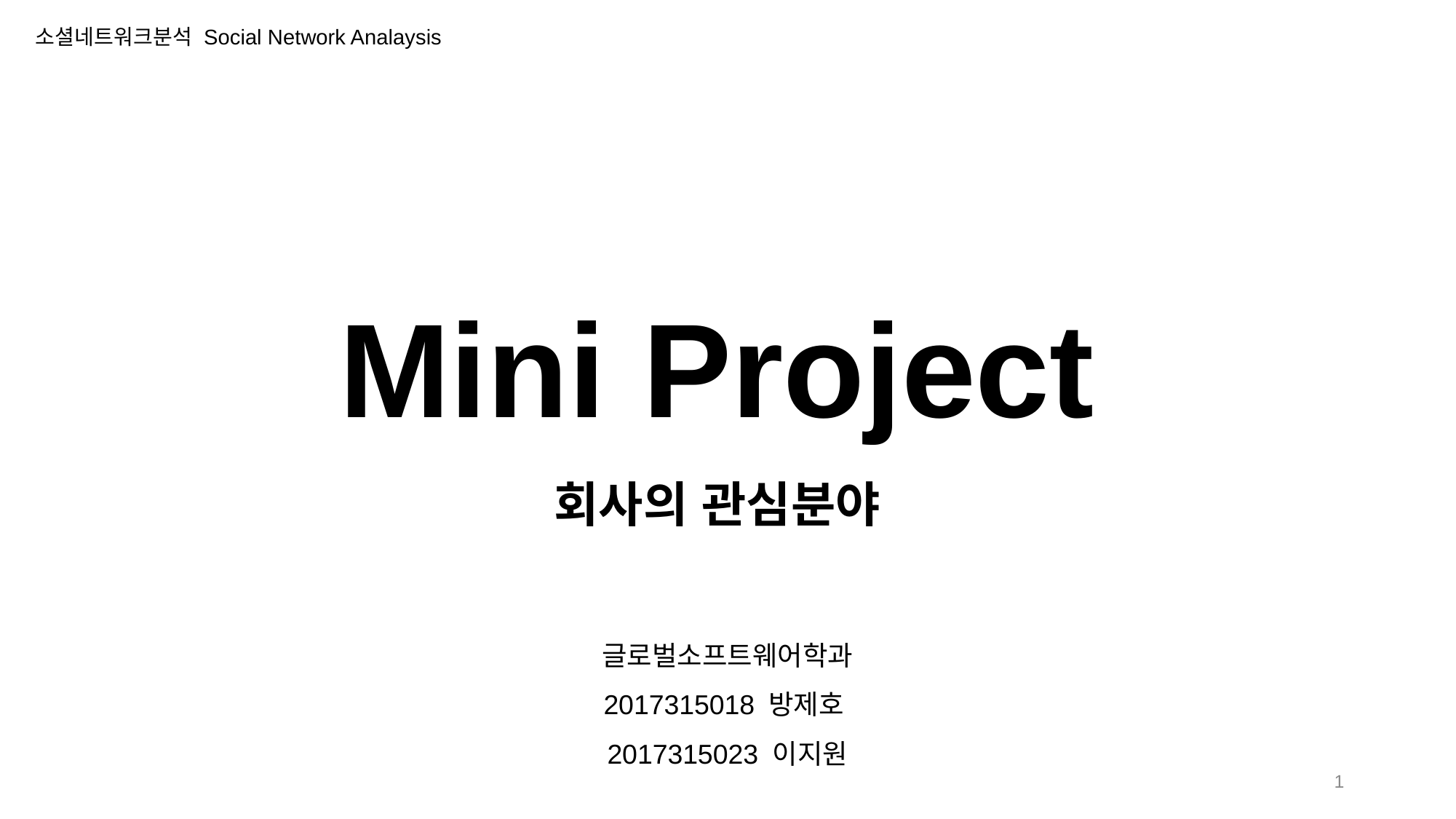

소셜네트워크분석 Social Network Analaysis
Mini Project
회사의 관심분야
글로벌소프트웨어학과
2017315018 방제호
2017315023 이지원
1